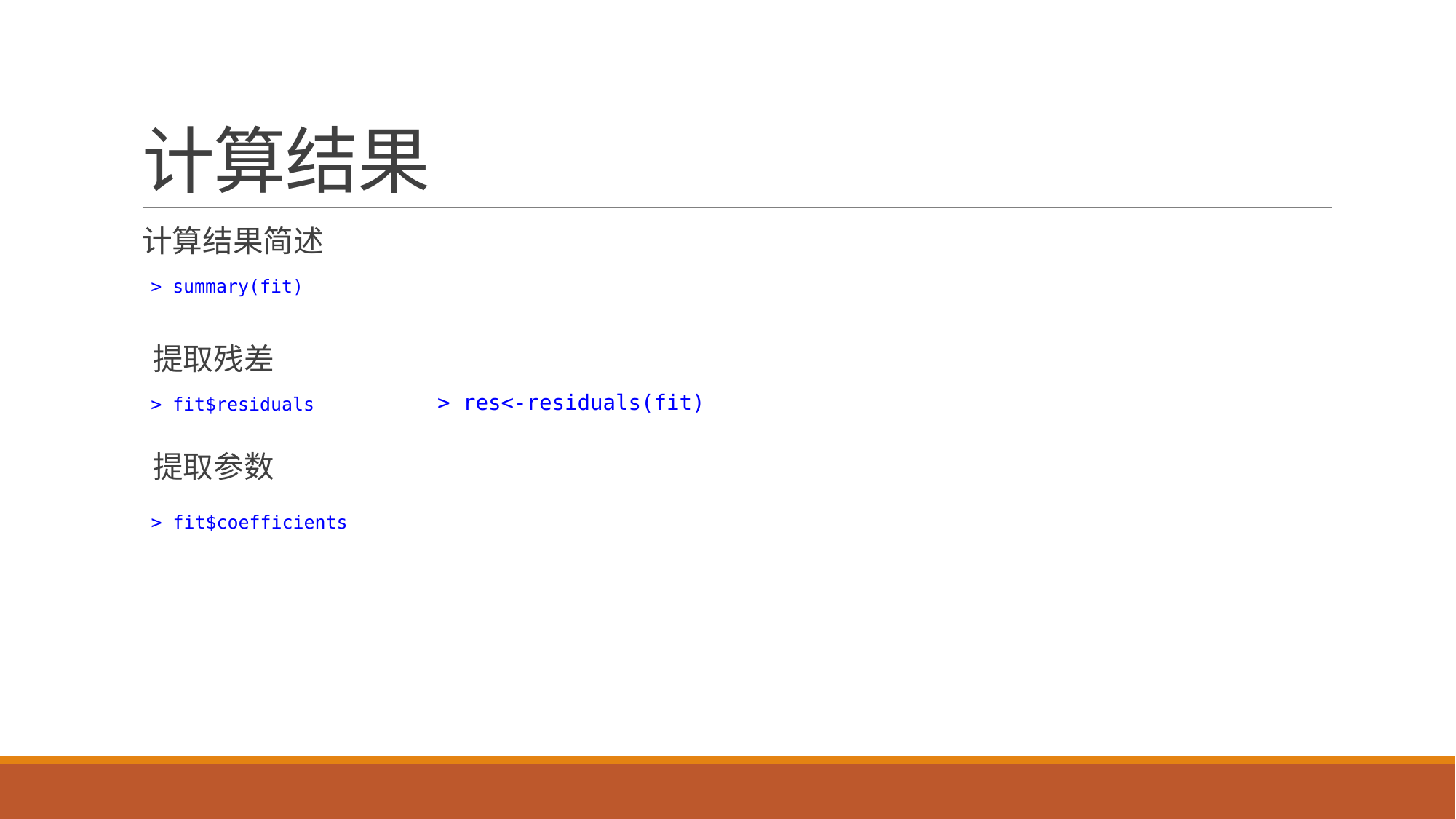

# 计算结果
计算结果简述

> summary(fit)
提取残差

提取参数
> res<-residuals(fit)
> fit$residuals
> fit$coefficients